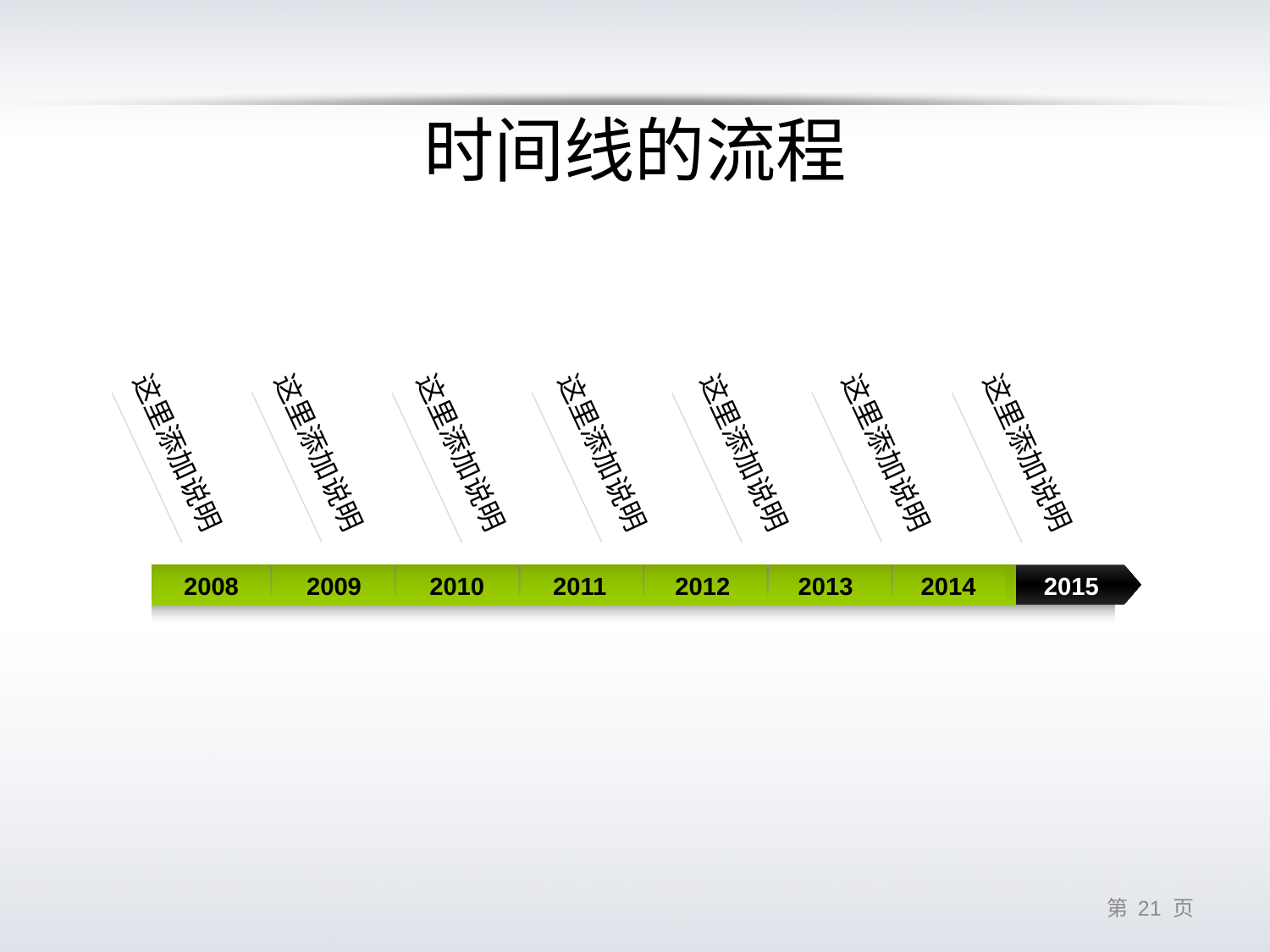

# 时间线的流程

这里添加说明
这里添加说明
这里添加说明
这里添加说明
这里添加说明
这里添加说明
这里添加说明

2008
2009
2010
2011
2012
2013
2014
2015

第 21 页